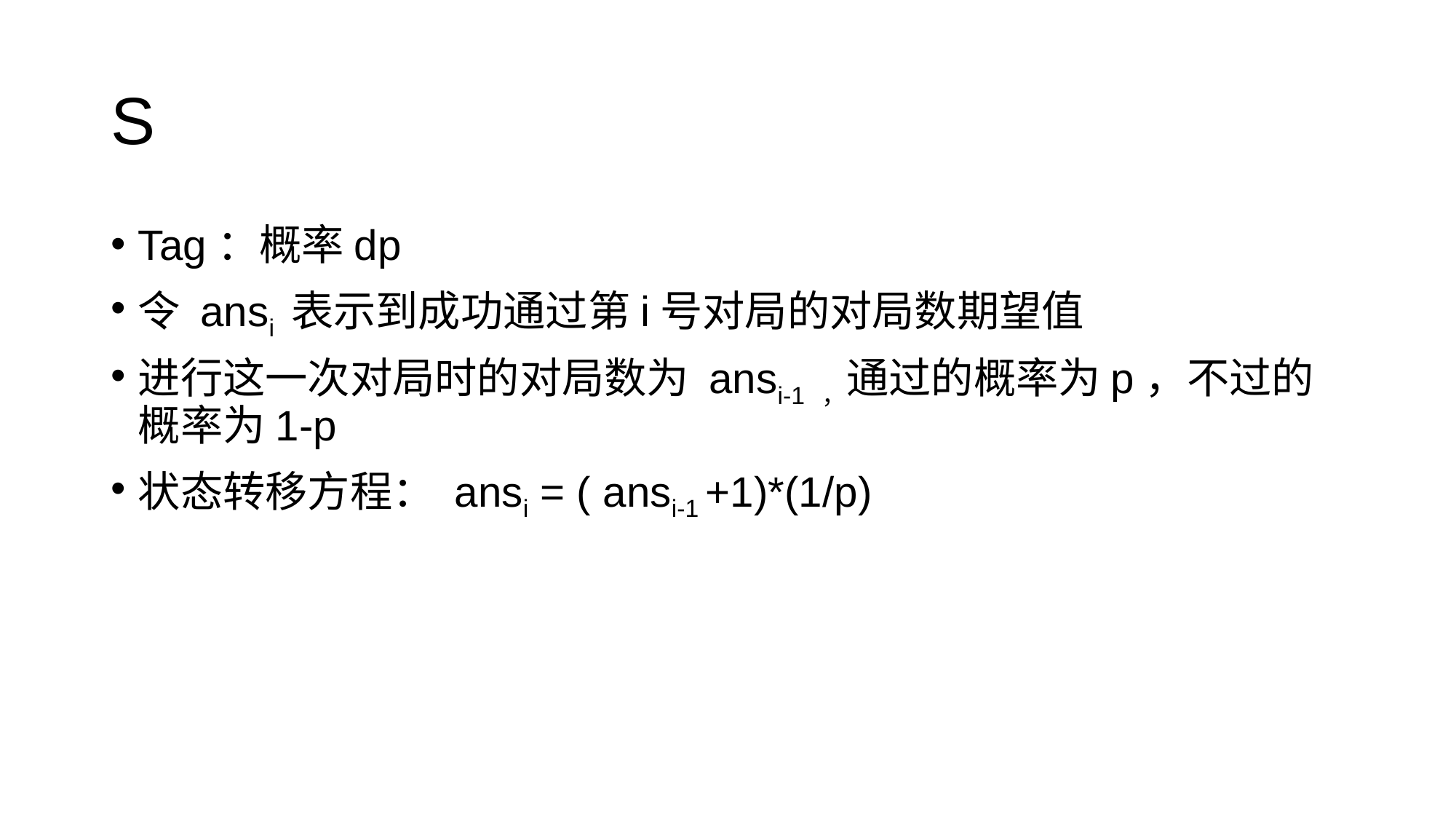

# S
Tag：概率dp
令 ansi 表示到成功通过第i号对局的对局数期望值
进行这一次对局时的对局数为 ansi-1 ，通过的概率为p，不过的概率为1-p
状态转移方程： ansi = ( ansi-1 +1)*(1/p)